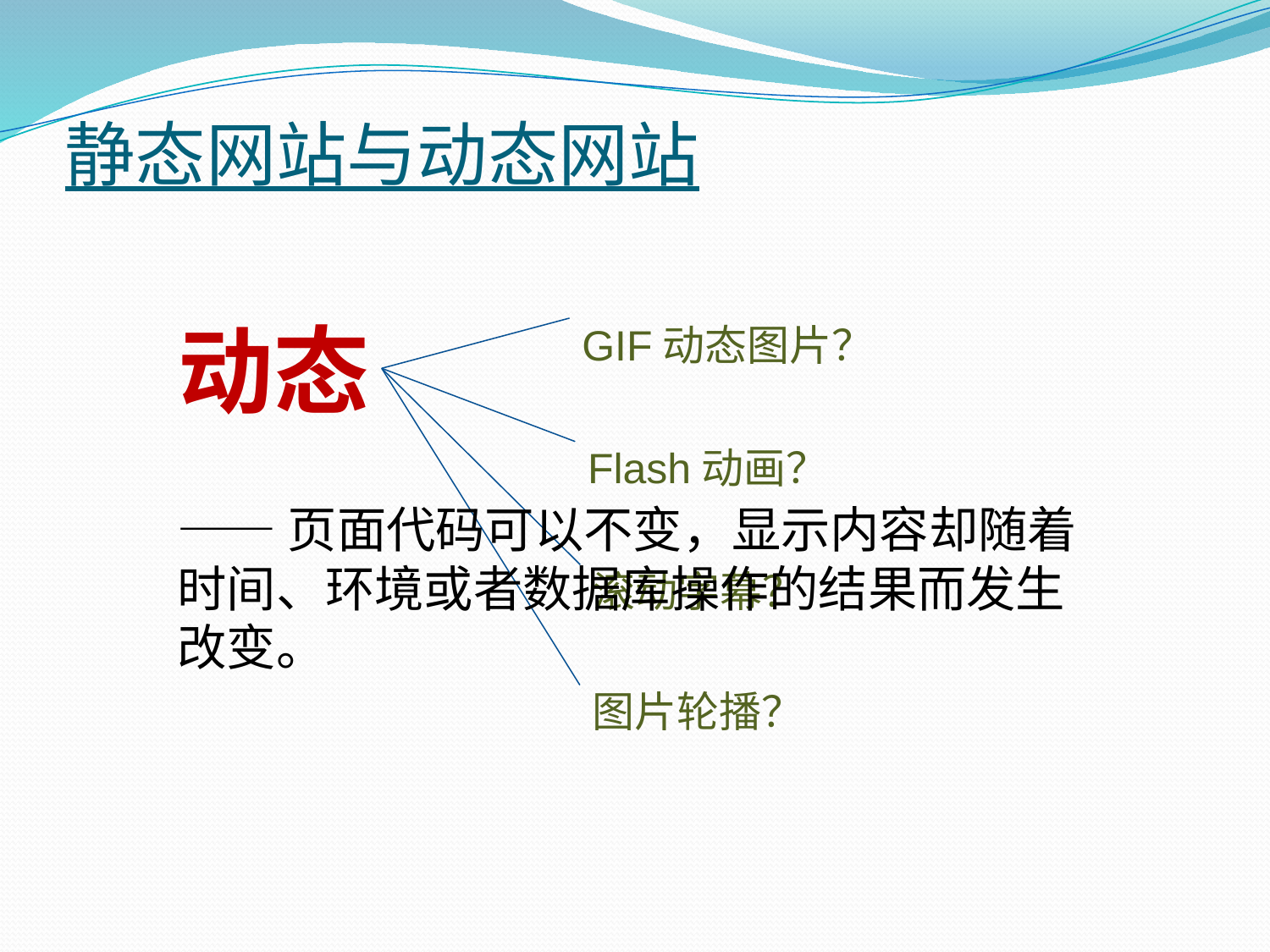

# 静态网站与动态网站
GIF动态图片？
动态
Flash动画？
滚动字幕？
图片轮播？
——页面代码可以不变，显示内容却随着时间、环境或者数据库操作的结果而发生改变。